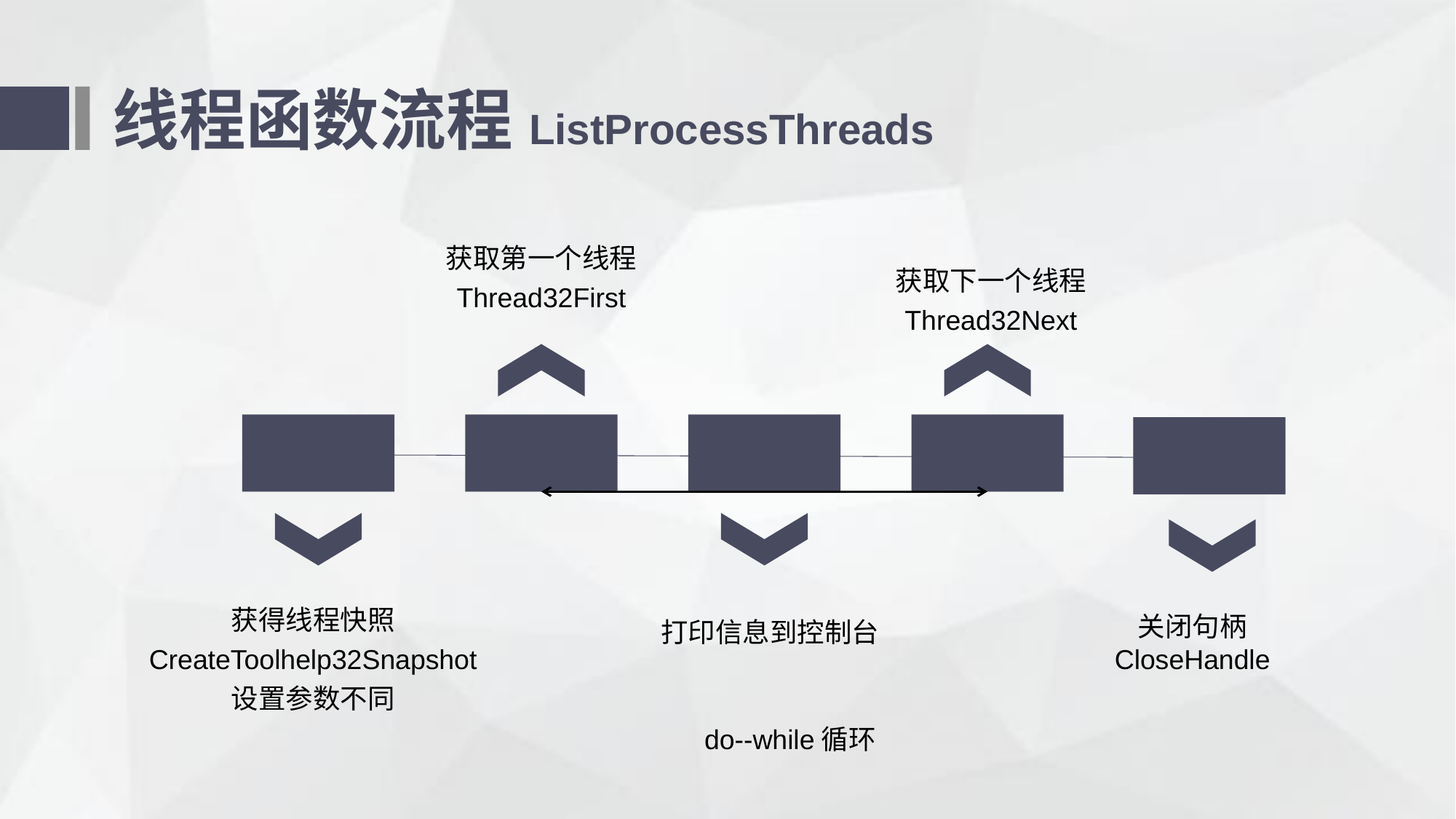

线程函数流程ListProcessThreads
获取第一个线程
Thread32First
获取下一个线程
Thread32Next

打印信息到控制台
获得线程快照
CreateToolhelp32Snapshot
设置参数不同
关闭句柄
CloseHandle
do--while循环